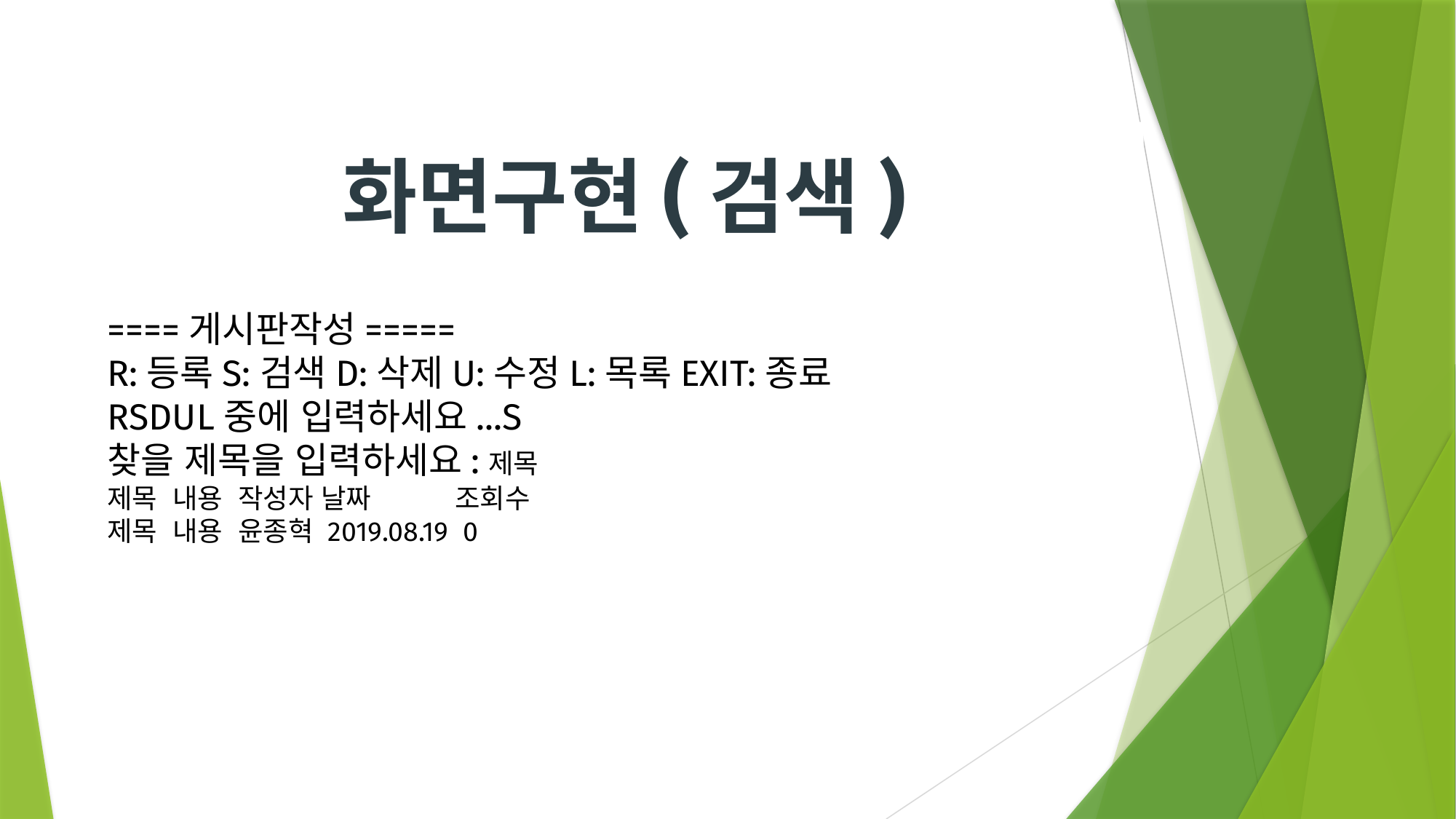

화면구현(검색)
====게시판작성=====
R:등록S:검색D:삭제U:수정L:목록EXIT:종료
RSDUL중에 입력하세요...S
찾을 제목을 입력하세요:제목
제목  내용  작성자 날짜           조회수
제목  내용  윤종혁 2019.08.19  0